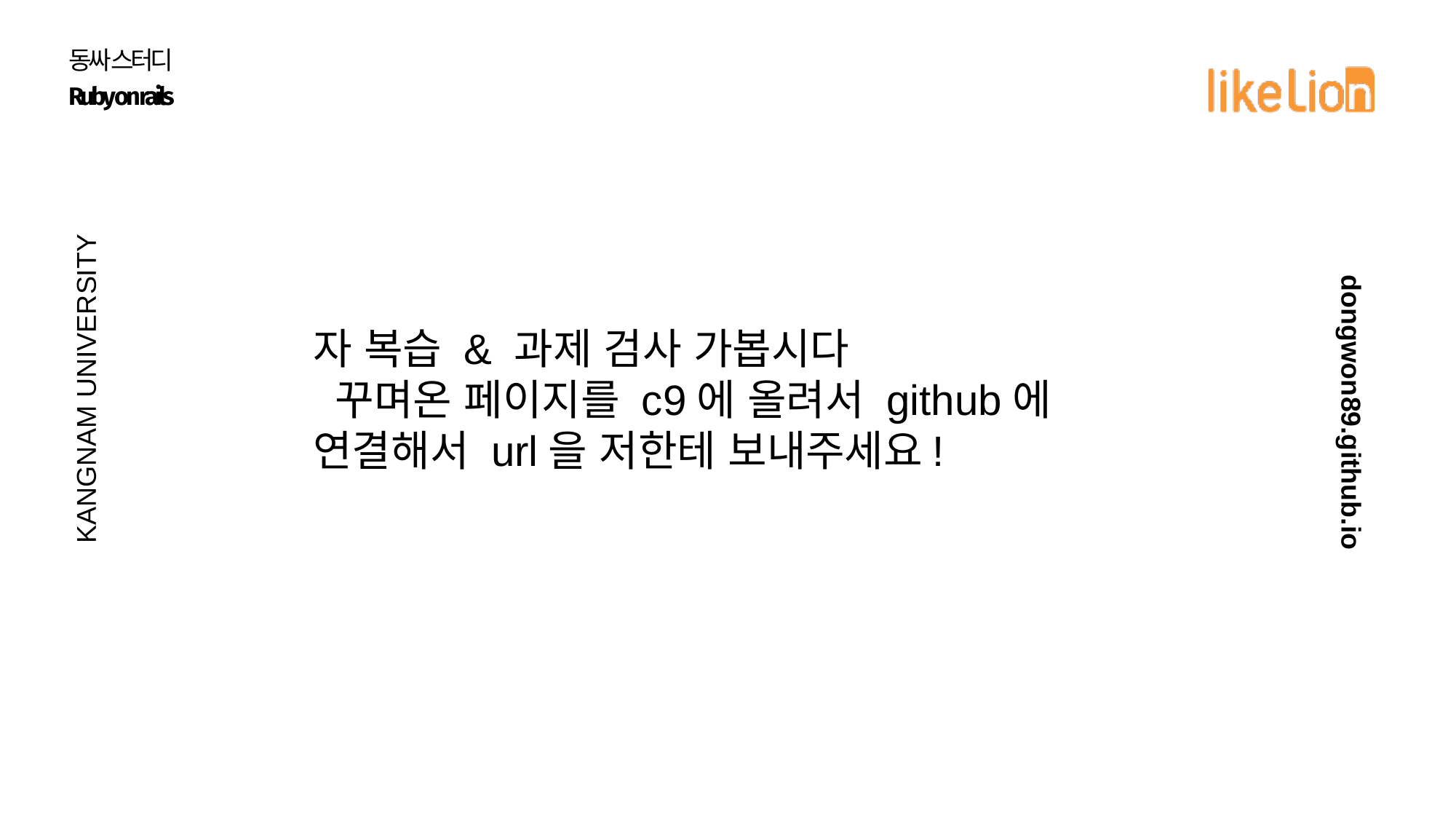

동싸 스터디
Ruby on rails

KANGNAM UNIVERSITY
dongwon89.github.io
자 복습 & 과제 검사 가봅시다
 꾸며온 페이지를 c9에 올려서 github에 연결해서 url을 저한테 보내주세요!